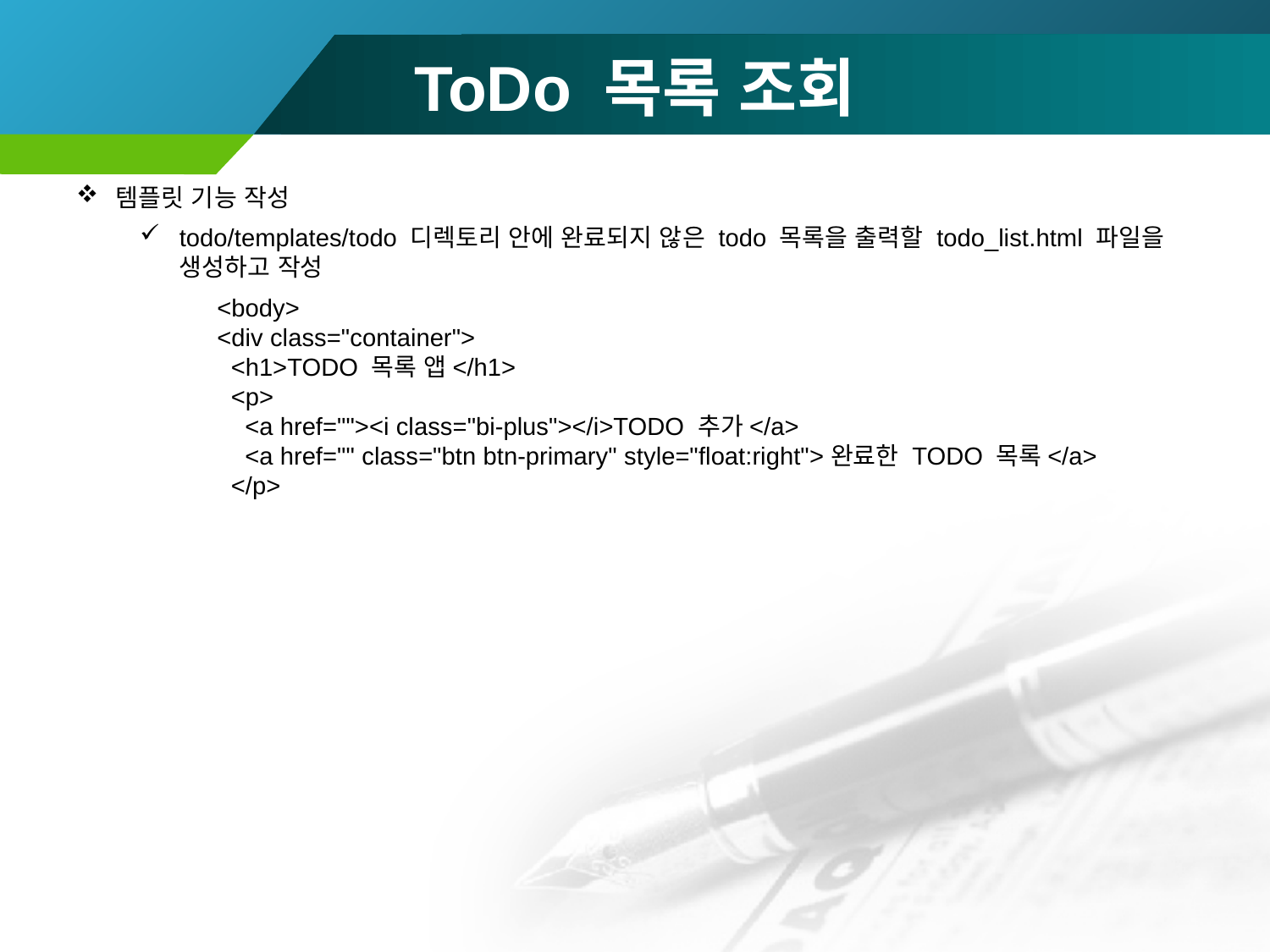

# ToDo 목록 조회
템플릿 기능 작성
todo/templates/todo 디렉토리 안에 완료되지 않은 todo 목록을 출력할 todo_list.html 파일을 생성하고 작성
  <body>
  <div class="container">
    <h1>TODO 목록 앱</h1>
    <p>
      <a href=""><i class="bi-plus"></i>TODO 추가</a>
      <a href="" class="btn btn-primary" style="float:right">완료한 TODO 목록</a>
    </p>